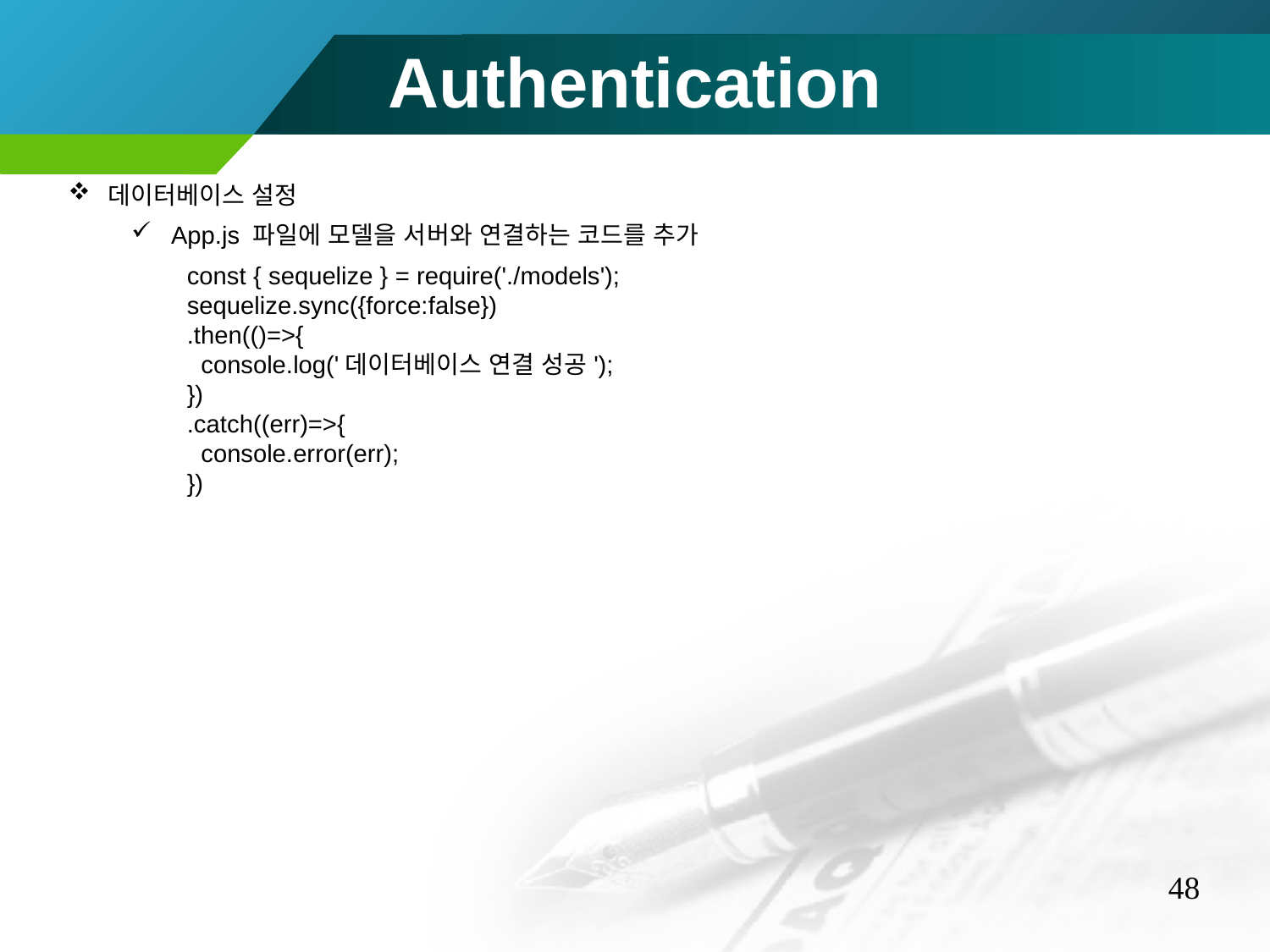

Authentication
데이터베이스 설정
App.js 파일에 모델을 서버와 연결하는 코드를 추가
const { sequelize } = require('./models');
sequelize.sync({force:false})
.then(()=>{
  console.log('데이터베이스 연결 성공');
})
.catch((err)=>{
  console.error(err);
})
48